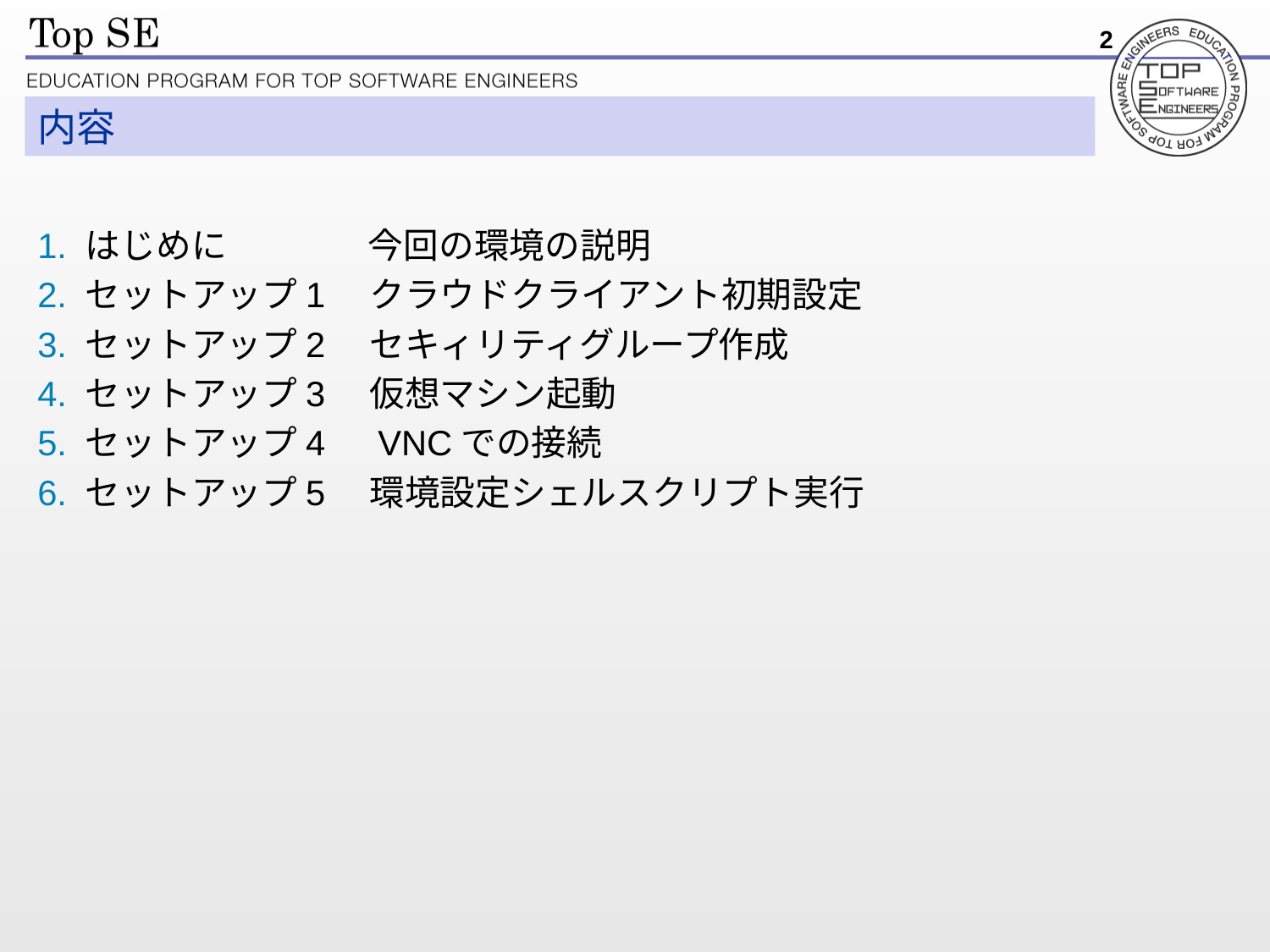

2
# 内容

はじめに　　　　今回の環境の説明
セットアップ1　クラウドクライアント初期設定
セットアップ2　セキィリティグループ作成
セットアップ3　仮想マシン起動
セットアップ4　VNCでの接続
セットアップ5　環境設定シェルスクリプト実行